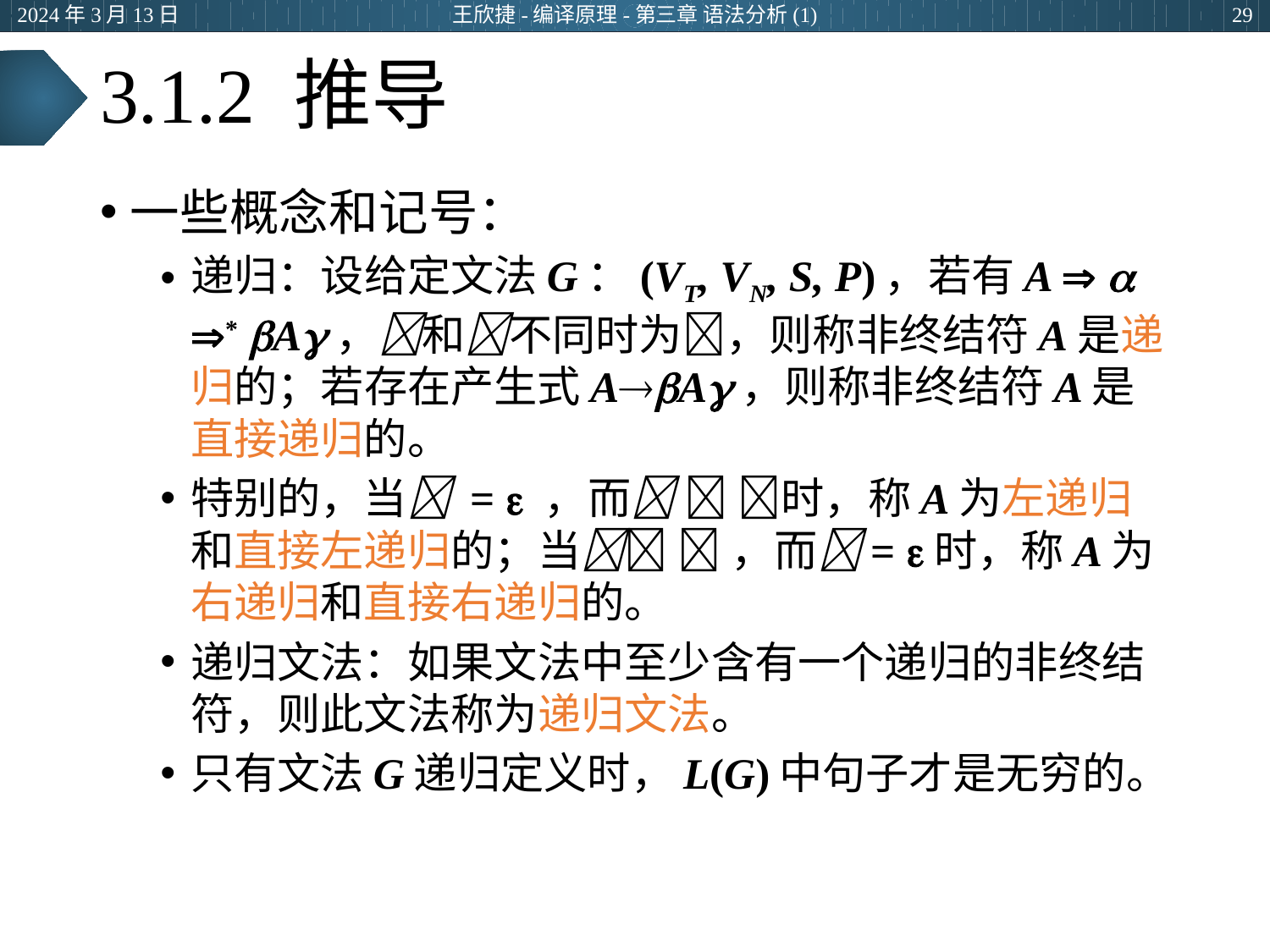

2024年3月13日
王欣捷-编译原理-第三章 语法分析(1)
29
# 3.1.2 推导
一些概念和记号：
递归：设给定文法G：(VT, VN, S, P)，若有A ⇒ α ⇒* βAγ，β和γ不同时为ε，则称非终结符A是递归的；若存在产生式A→βAγ，则称非终结符A是直接递归的。
特别的，当β = ε ，而γ ≠ ε时，称A为左递归和直接左递归的；当β≠ ε ，而γ= ε时，称A为右递归和直接右递归的。
递归文法：如果文法中至少含有一个递归的非终结符，则此文法称为递归文法。
只有文法G递归定义时，L(G)中句子才是无穷的。